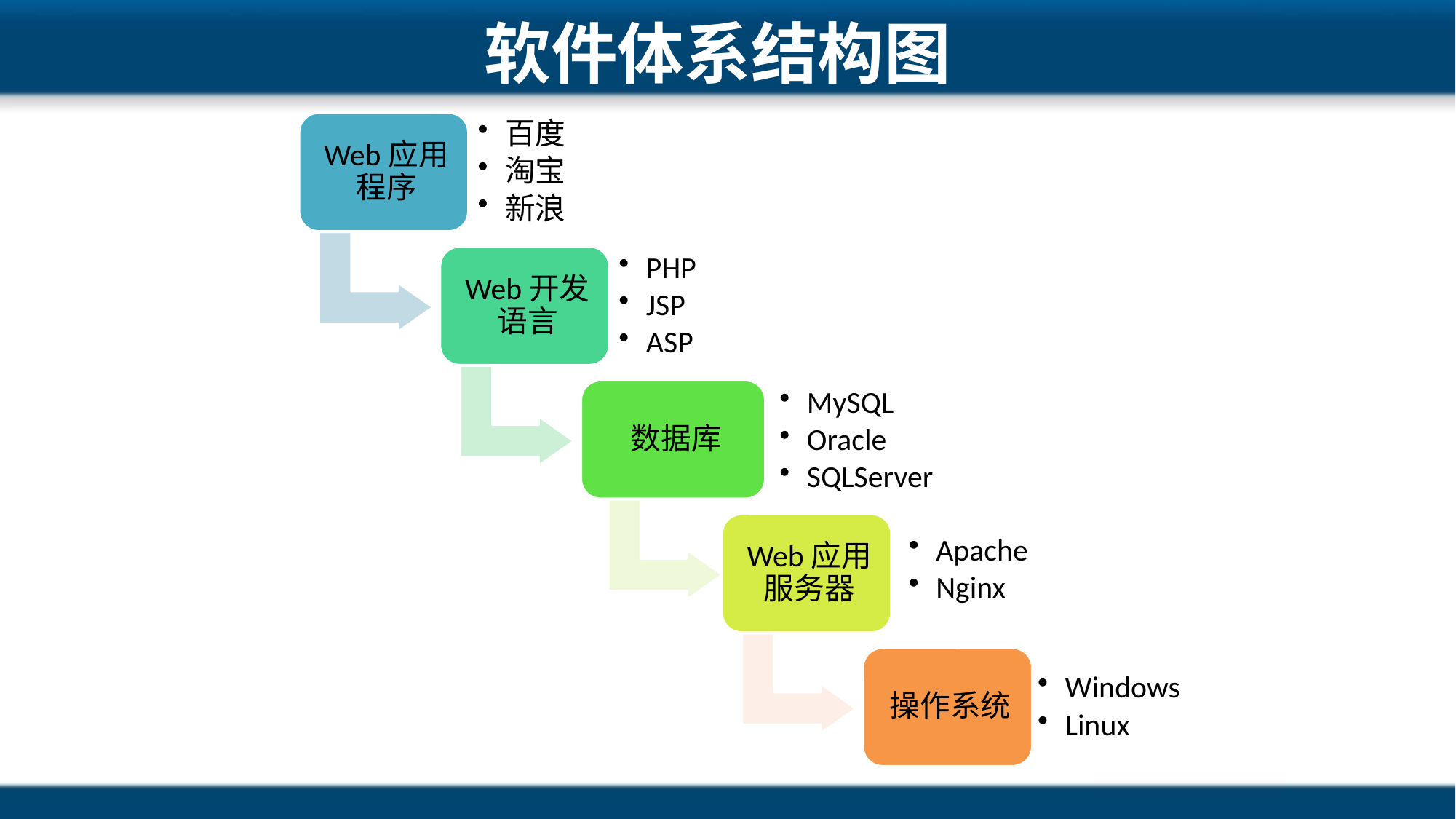

# 软件体系结构图
Web应用程序
百度
淘宝
新浪
Web开发语言
PHP
JSP
ASP
数据库
MySQL
Oracle
SQLServer
Web应用服务器
Apache
Nginx
操作系统
Windows
Linux